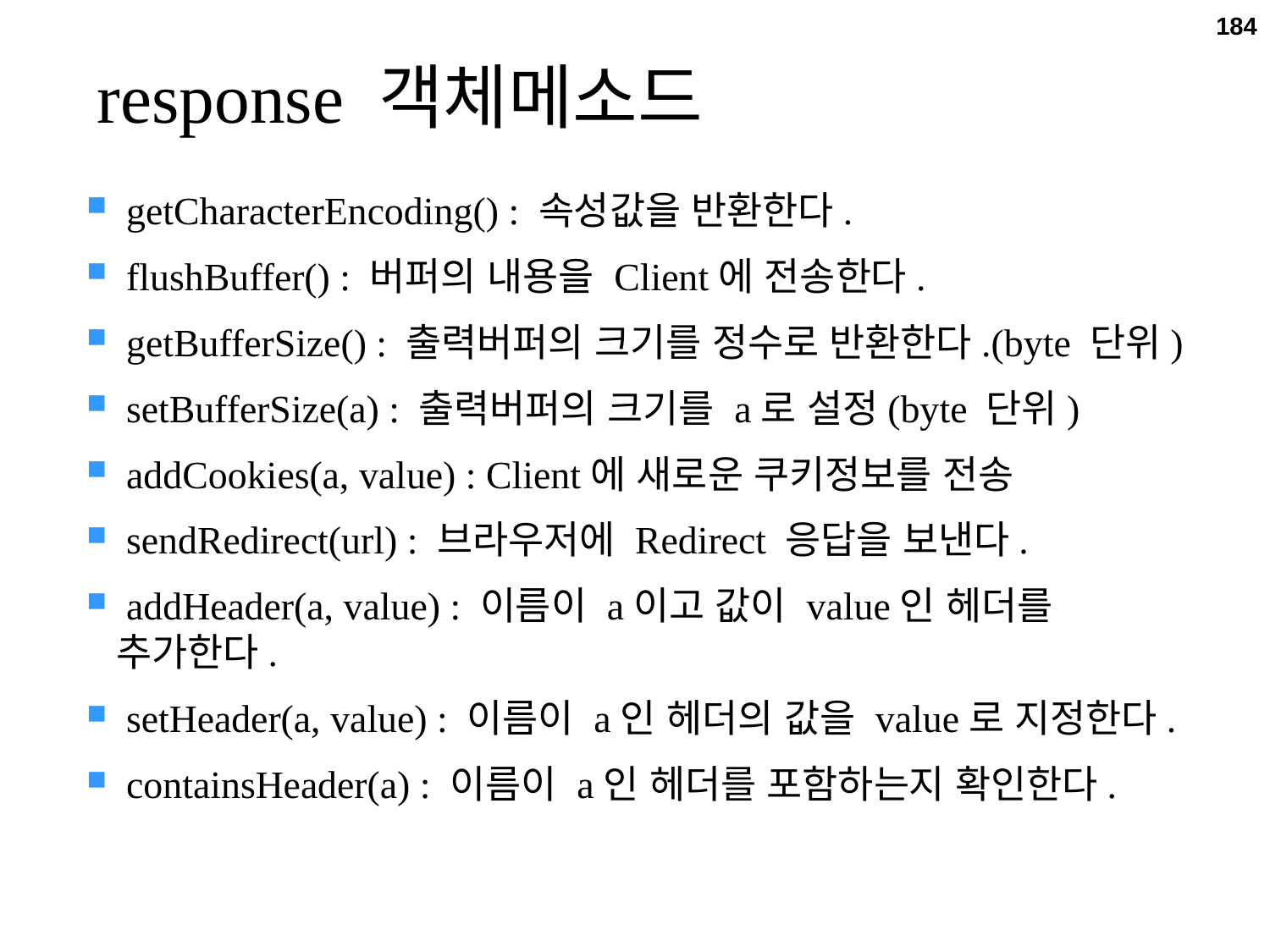

184
response 객체메소드
 getCharacterEncoding() : 속성값을 반환한다.
 flushBuffer() : 버퍼의 내용을 Client에 전송한다.
 getBufferSize() : 출력버퍼의 크기를 정수로 반환한다.(byte 단위)
 setBufferSize(a) : 출력버퍼의 크기를 a로 설정(byte 단위)
 addCookies(a, value) : Client에 새로운 쿠키정보를 전송
 sendRedirect(url) : 브라우저에 Redirect 응답을 보낸다.
 addHeader(a, value) : 이름이 a이고 값이 value인 헤더를 추가한다.
 setHeader(a, value) : 이름이 a인 헤더의 값을 value로 지정한다.
 containsHeader(a) : 이름이 a인 헤더를 포함하는지 확인한다.